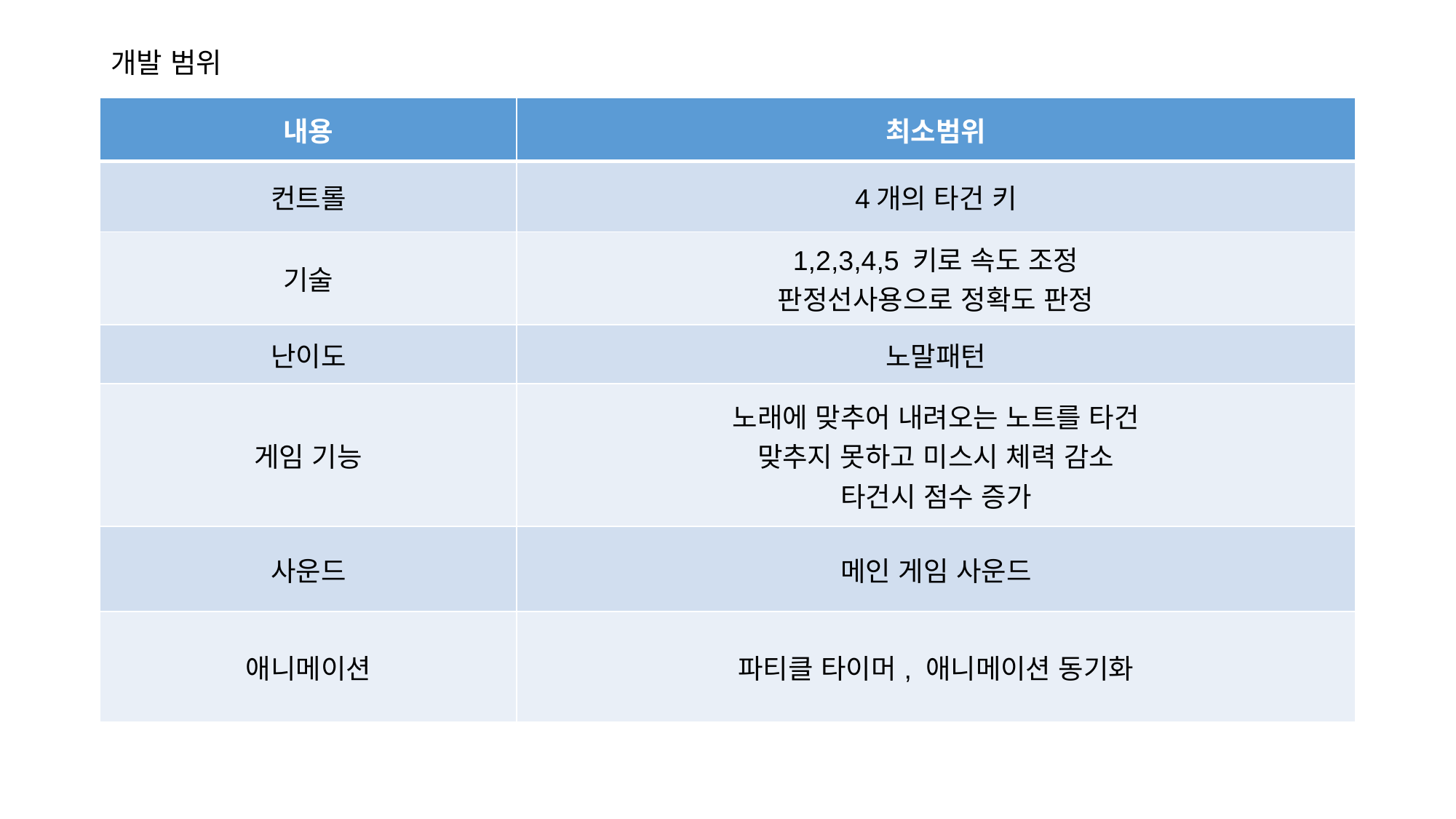

# 개발 범위
| 내용 | 최소범위 |
| --- | --- |
| 컨트롤 | 4개의 타건 키 |
| 기술 | 1,2,3,4,5 키로 속도 조정 판정선사용으로 정확도 판정 |
| 난이도 | 노말패턴 |
| 게임 기능 | 노래에 맞추어 내려오는 노트를 타건 맞추지 못하고 미스시 체력 감소 타건시 점수 증가 |
| 사운드 | 메인 게임 사운드 |
| 애니메이션 | 파티클 타이머, 애니메이션 동기화 |